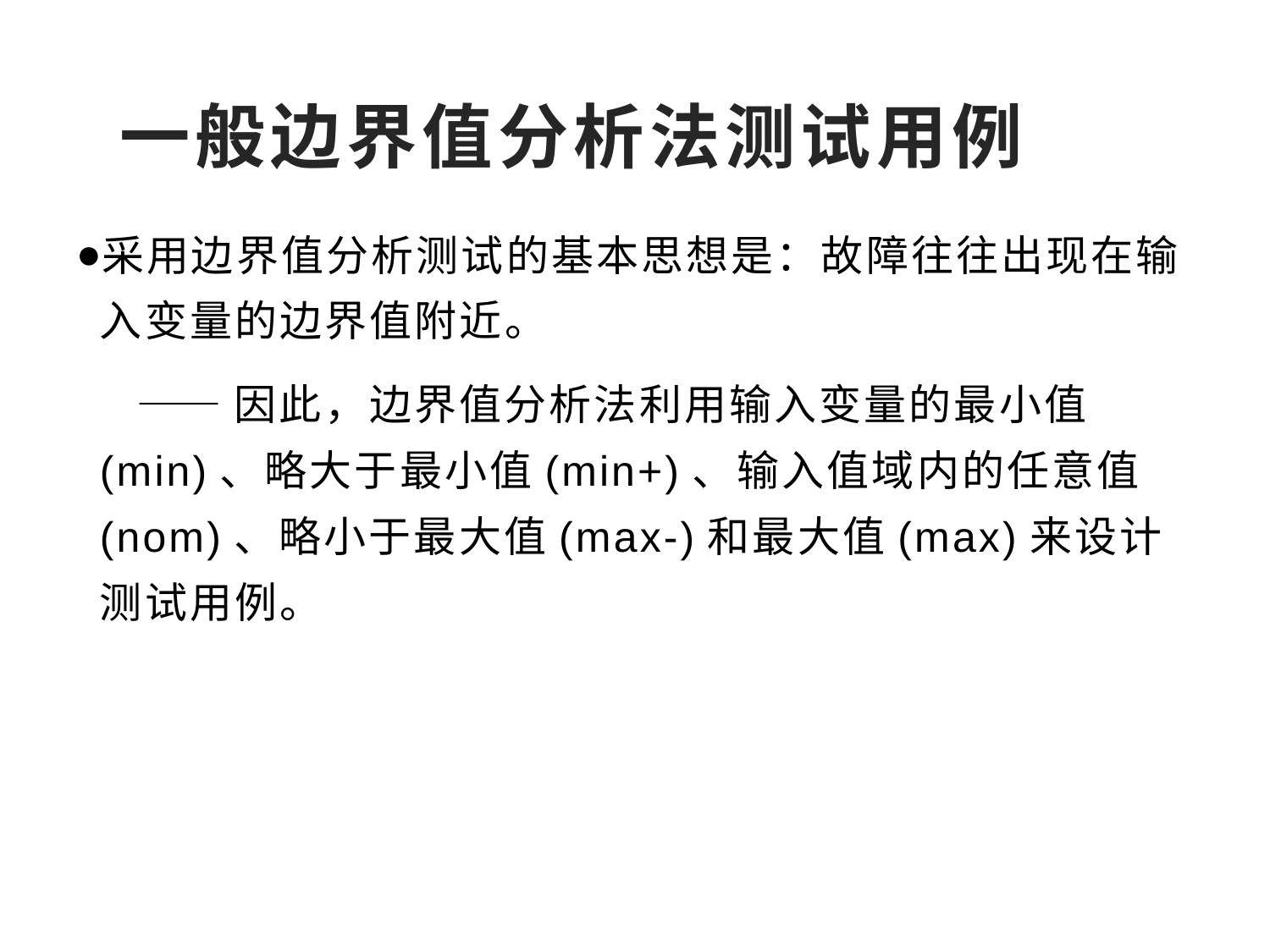

# 一般边界值分析法测试用例
采用边界值分析测试的基本思想是：故障往往出现在输入变量的边界值附近。
     ——因此，边界值分析法利用输入变量的最小值(min)、略大于最小值(min+)、输入值域内的任意值(nom)、略小于最大值(max-)和最大值(max)来设计测试用例。